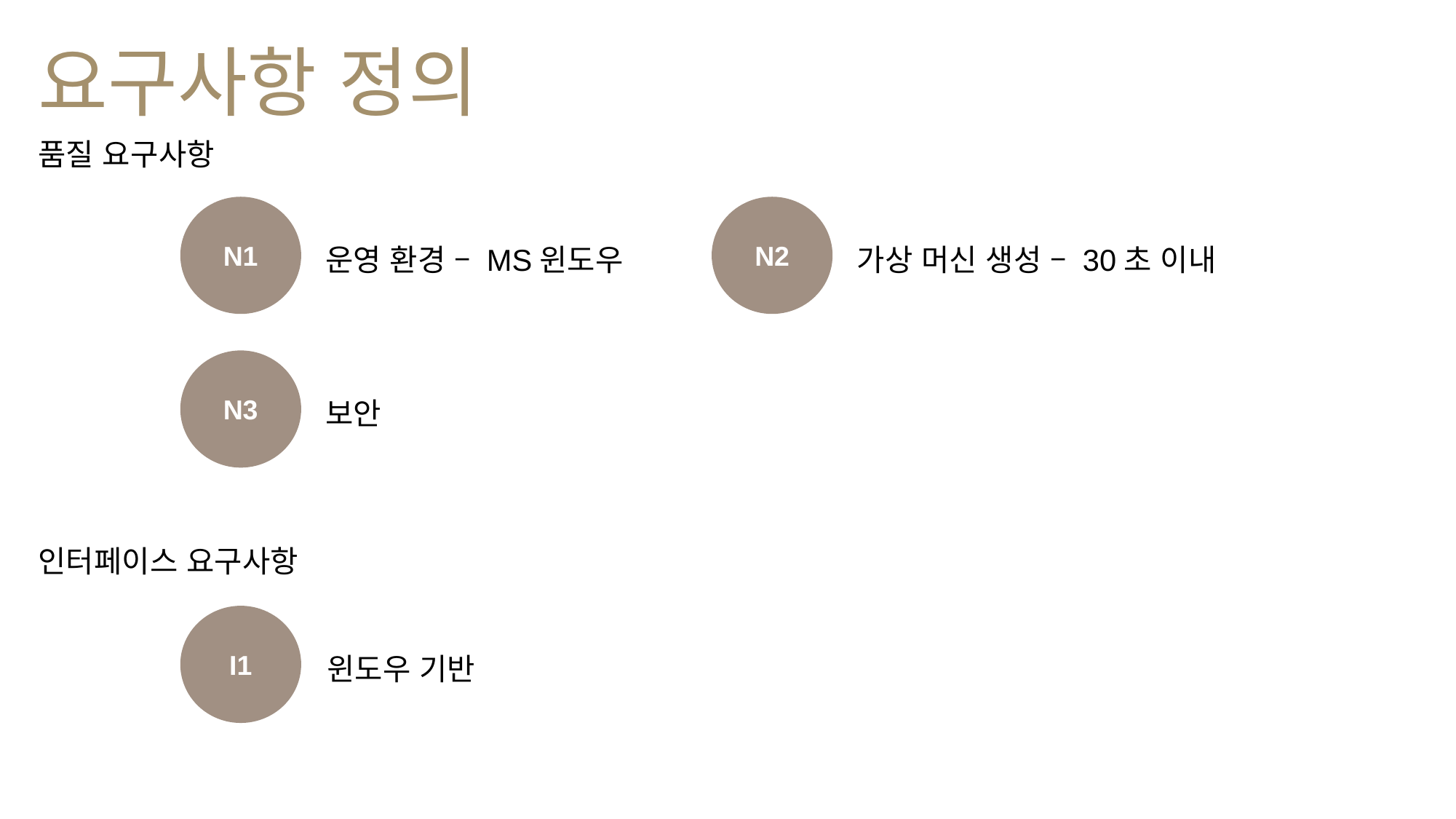

요구사항 정의
품질 요구사항
N1
N2
운영 환경 – MS윈도우
가상 머신 생성 – 30초 이내

N3
보안

인터페이스 요구사항
I1

윈도우 기반